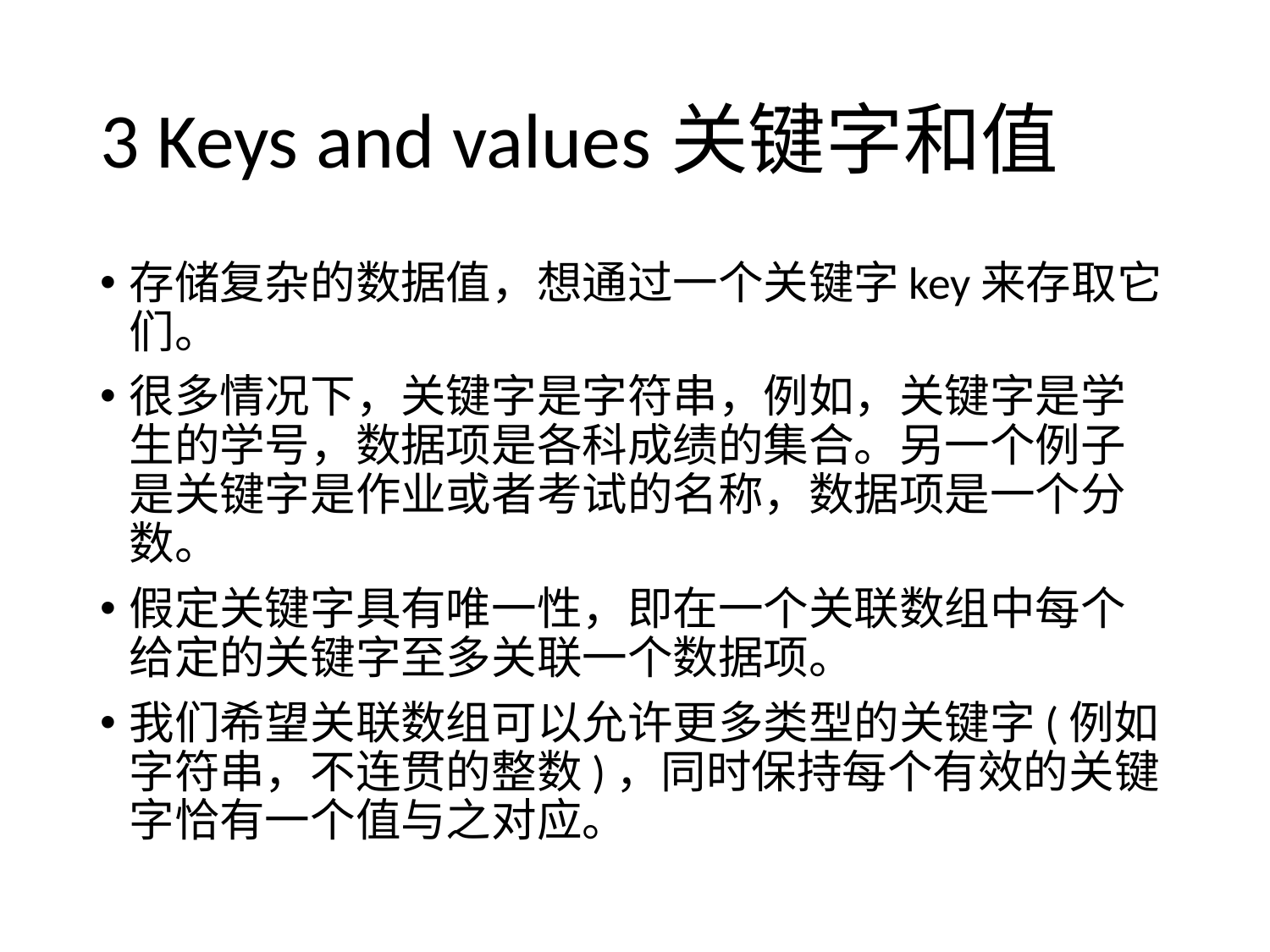

# 3 Keys and values关键字和值
存储复杂的数据值，想通过一个关键字key来存取它们。
很多情况下，关键字是字符串，例如，关键字是学生的学号，数据项是各科成绩的集合。另一个例子是关键字是作业或者考试的名称，数据项是一个分数。
假定关键字具有唯一性，即在一个关联数组中每个给定的关键字至多关联一个数据项。
我们希望关联数组可以允许更多类型的关键字(例如字符串，不连贯的整数)，同时保持每个有效的关键字恰有一个值与之对应。